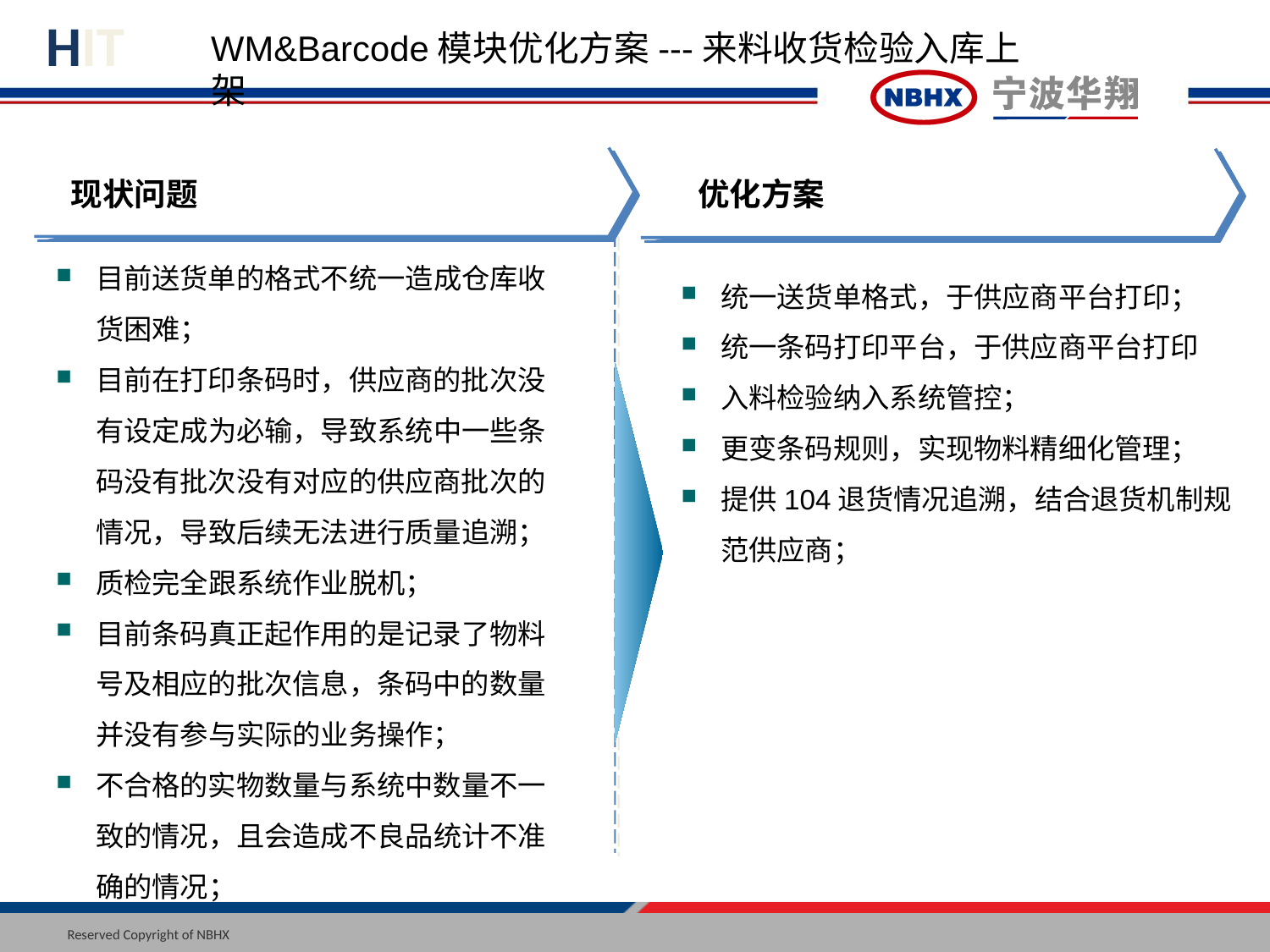

WM&Barcode模块优化方案---来料收货检验入库上架

现状问题
优化方案

目前送货单的格式不统一造成仓库收货困难；
目前在打印条码时，供应商的批次没有设定成为必输，导致系统中一些条码没有批次没有对应的供应商批次的情况，导致后续无法进行质量追溯；
质检完全跟系统作业脱机；
目前条码真正起作用的是记录了物料号及相应的批次信息，条码中的数量并没有参与实际的业务操作；
不合格的实物数量与系统中数量不一致的情况，且会造成不良品统计不准确的情况；
统一送货单格式，于供应商平台打印；
统一条码打印平台，于供应商平台打印
入料检验纳入系统管控；
更变条码规则，实现物料精细化管理；
提供104退货情况追溯，结合退货机制规范供应商；